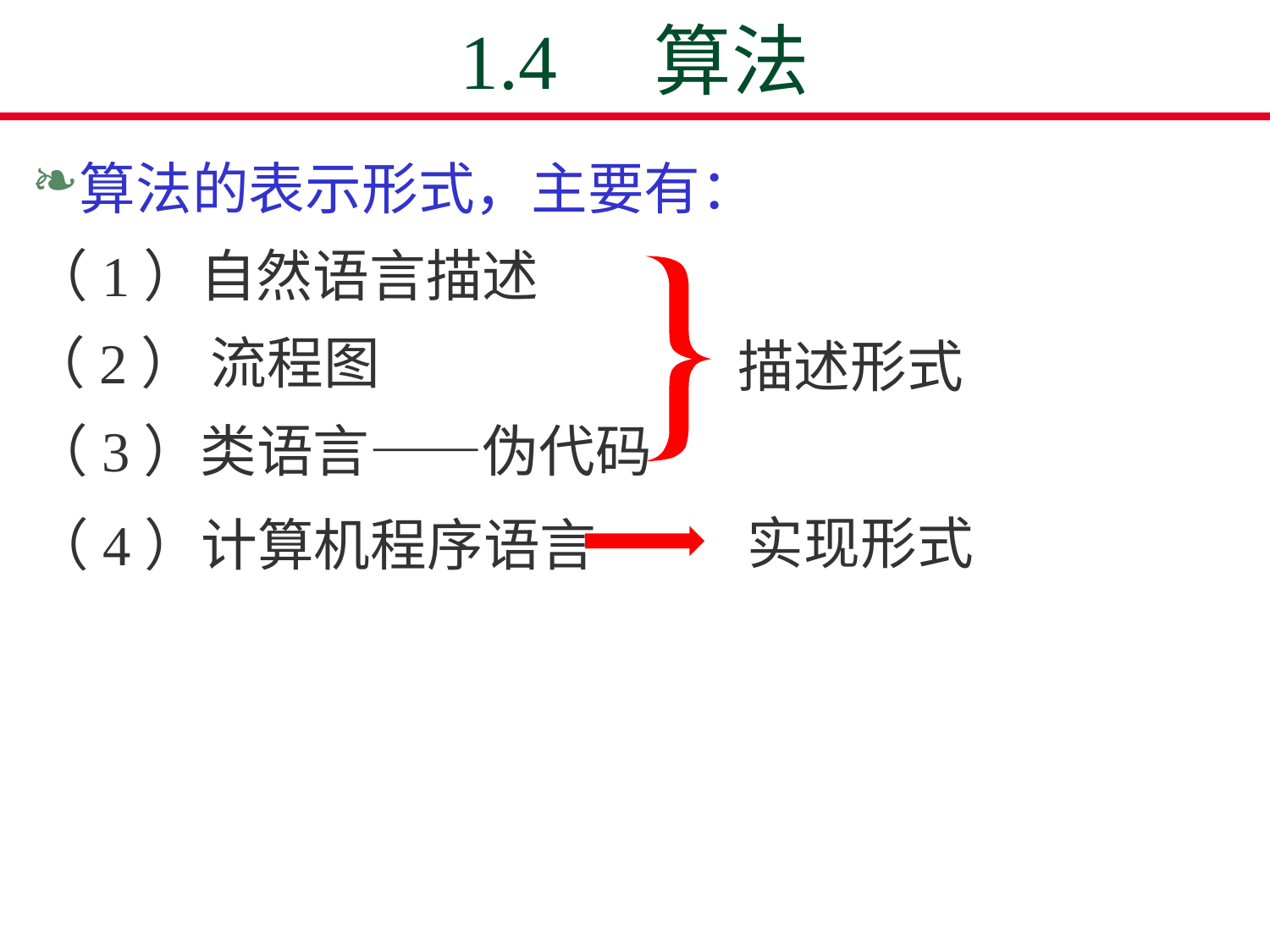

# 1.4　算法

算法的表示形式，主要有：

（1）自然语言描述

描述形式
（2） 流程图
（3）类语言——伪代码
实现形式
（4）计算机程序语言